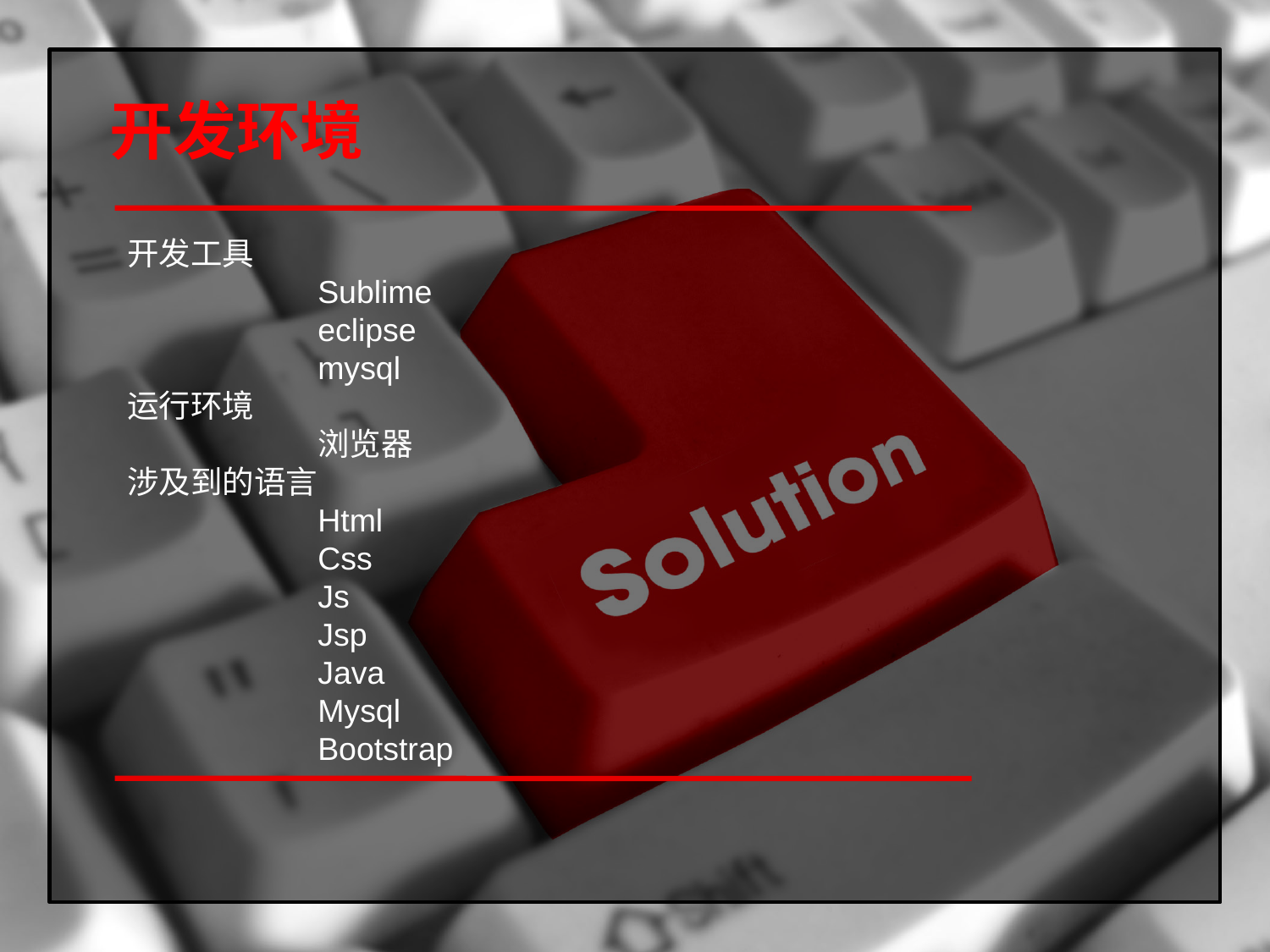

# 开发环境
开发工具
Sublime
eclipse
mysql
运行环境
浏览器
涉及到的语言
Html
Css
Js
Jsp
Java
Mysql
Bootstrap